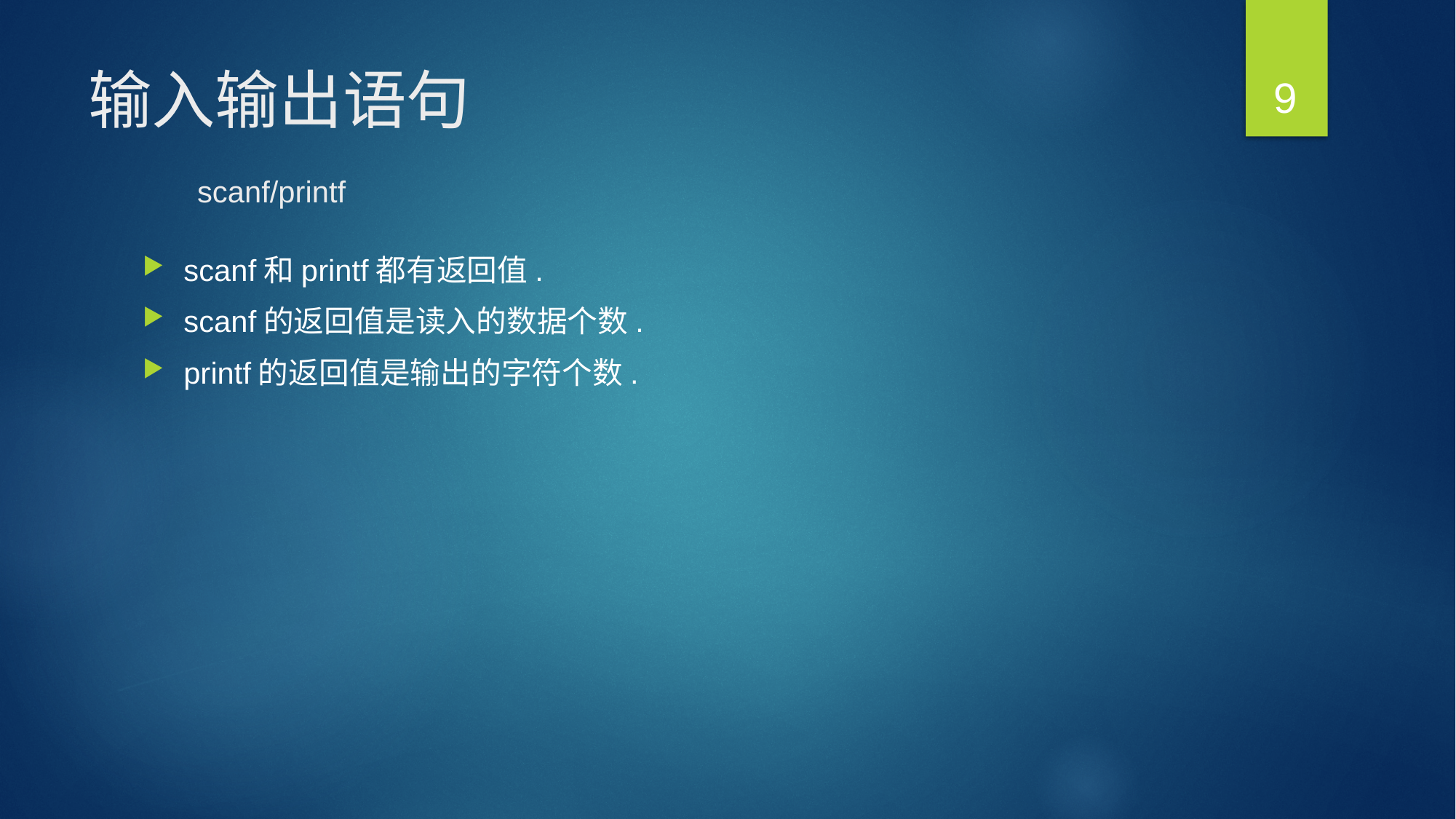

9
# 输入输出语句 scanf/printf
scanf和printf都有返回值.
scanf的返回值是读入的数据个数.
printf的返回值是输出的字符个数.